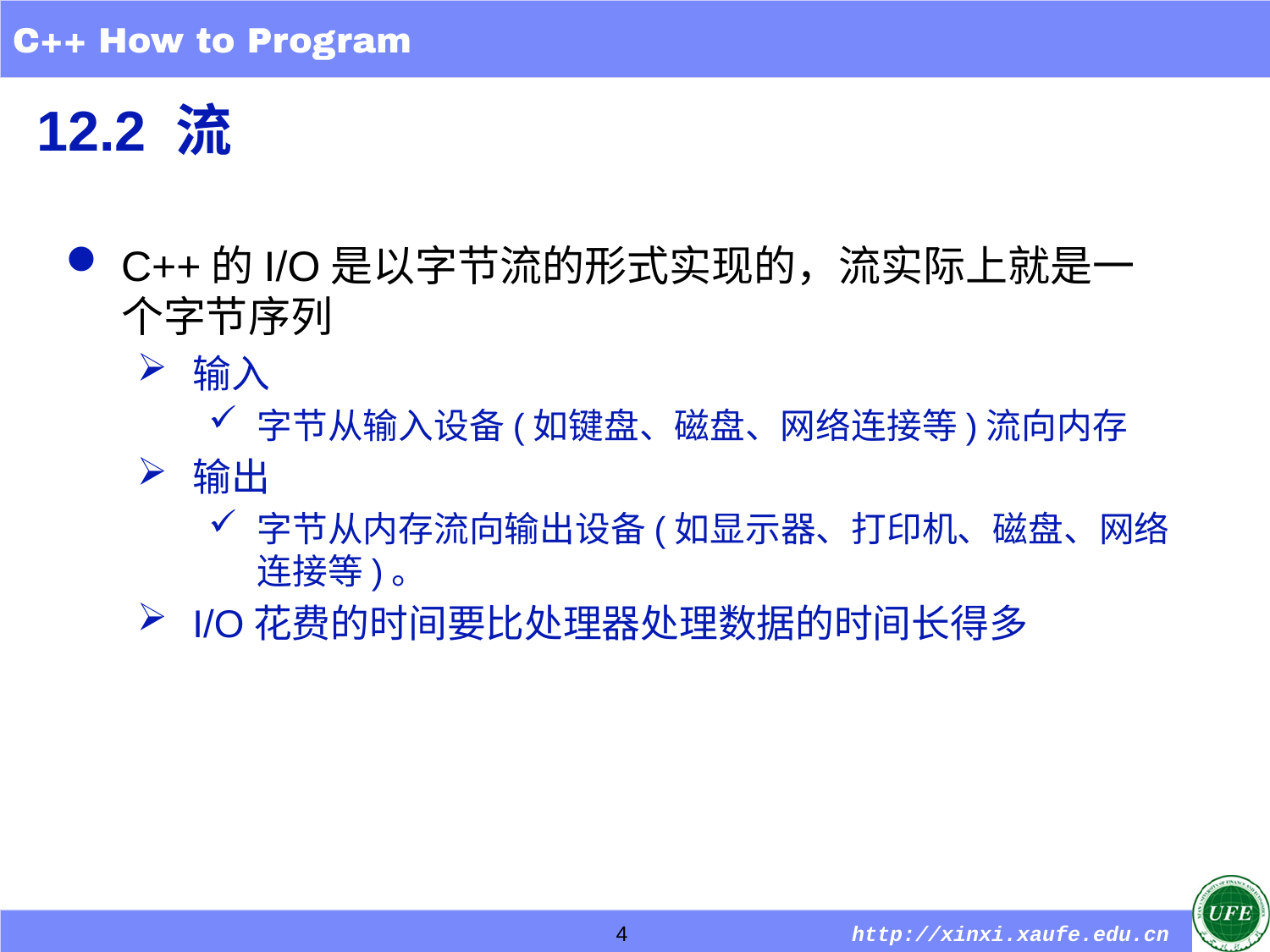

# 12.2 流
C++的I/O是以字节流的形式实现的，流实际上就是一个字节序列
输入
字节从输入设备(如键盘、磁盘、网络连接等)流向内存
输出
字节从内存流向输出设备(如显示器、打印机、磁盘、网络连接等)。
I/O花费的时间要比处理器处理数据的时间长得多
4